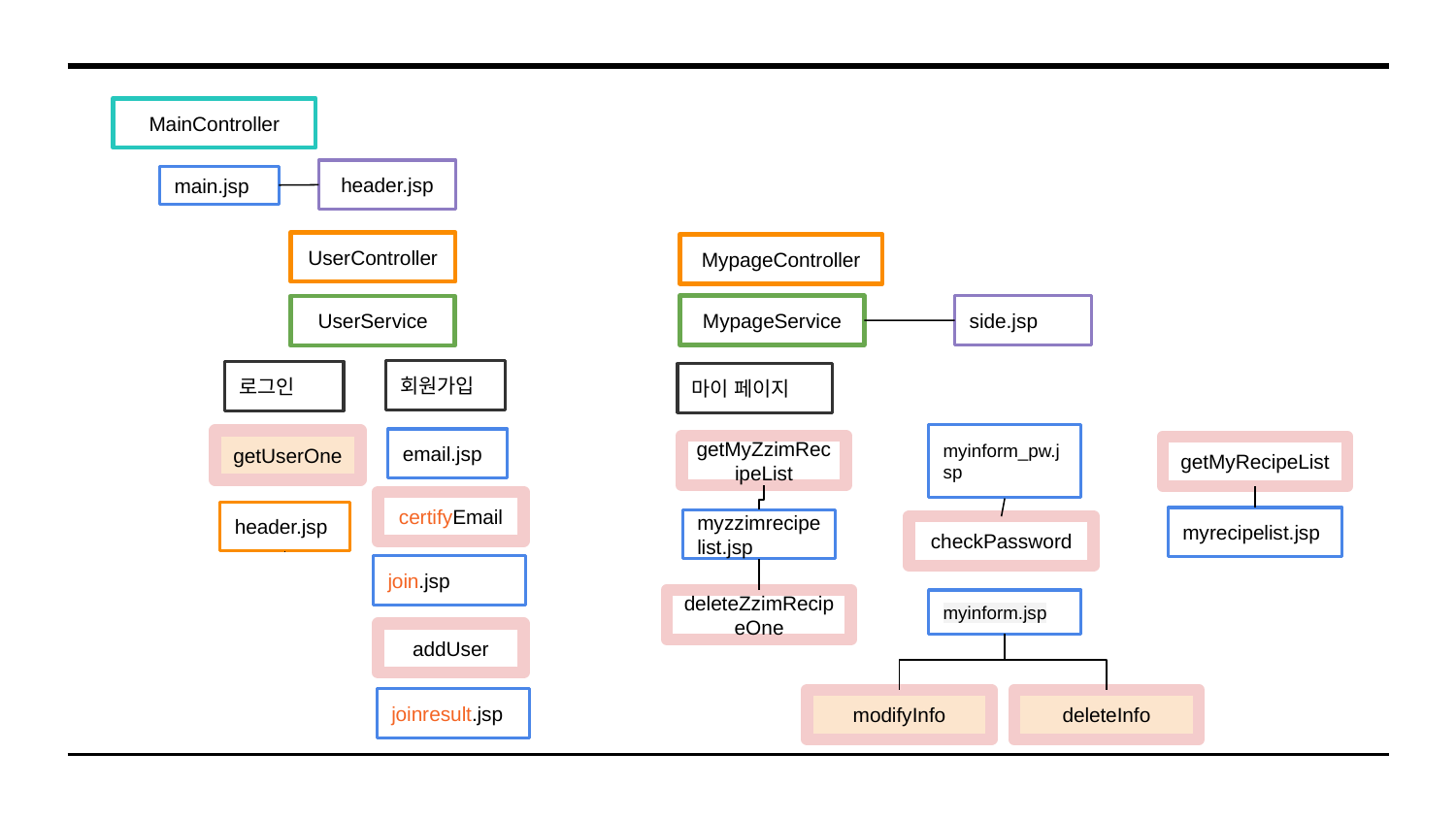

MainController
header.jsp
main.jsp
UserController
MypageController
MypageService
side.jsp
UserService
회원가입
로그인
마이 페이지
myinform_pw.jsp
email.jsp
getUserOne
getMyZzimRecipeList
getMyRecipeList
certifyEmail
header.jsp
myrecipelist.jsp
myzzimrecipelist.jsp
checkPassword
join.jsp
myinform.jsp
deleteZzimRecipeOne
addUser
joinresult.jsp
modifyInfo
deleteInfo